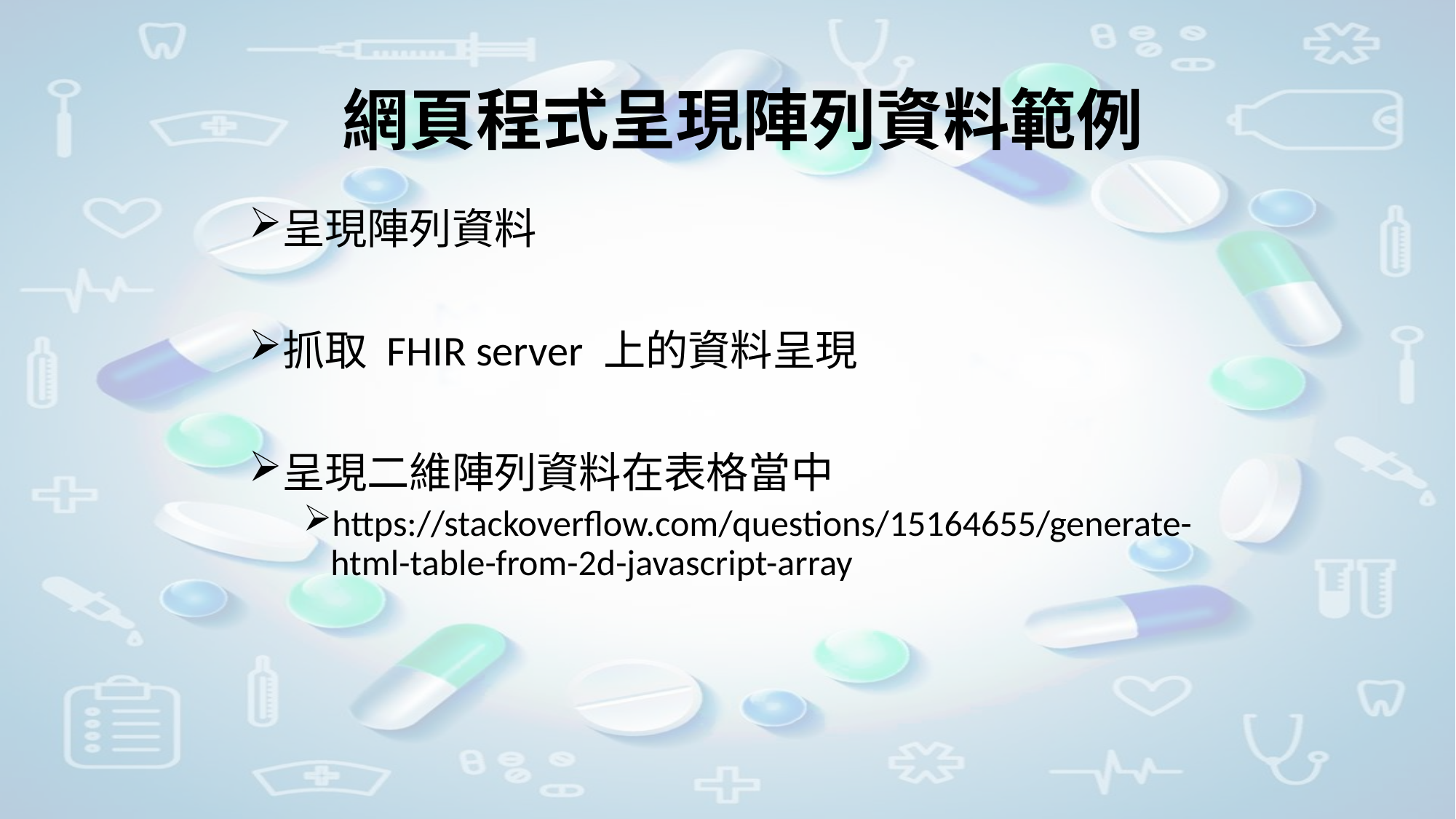

# 網頁程式呈現陣列資料範例
呈現陣列資料

抓取 FHIR server 上的資料呈現

呈現二維陣列資料在表格當中
https://stackoverflow.com/questions/15164655/generate-html-table-from-2d-javascript-array